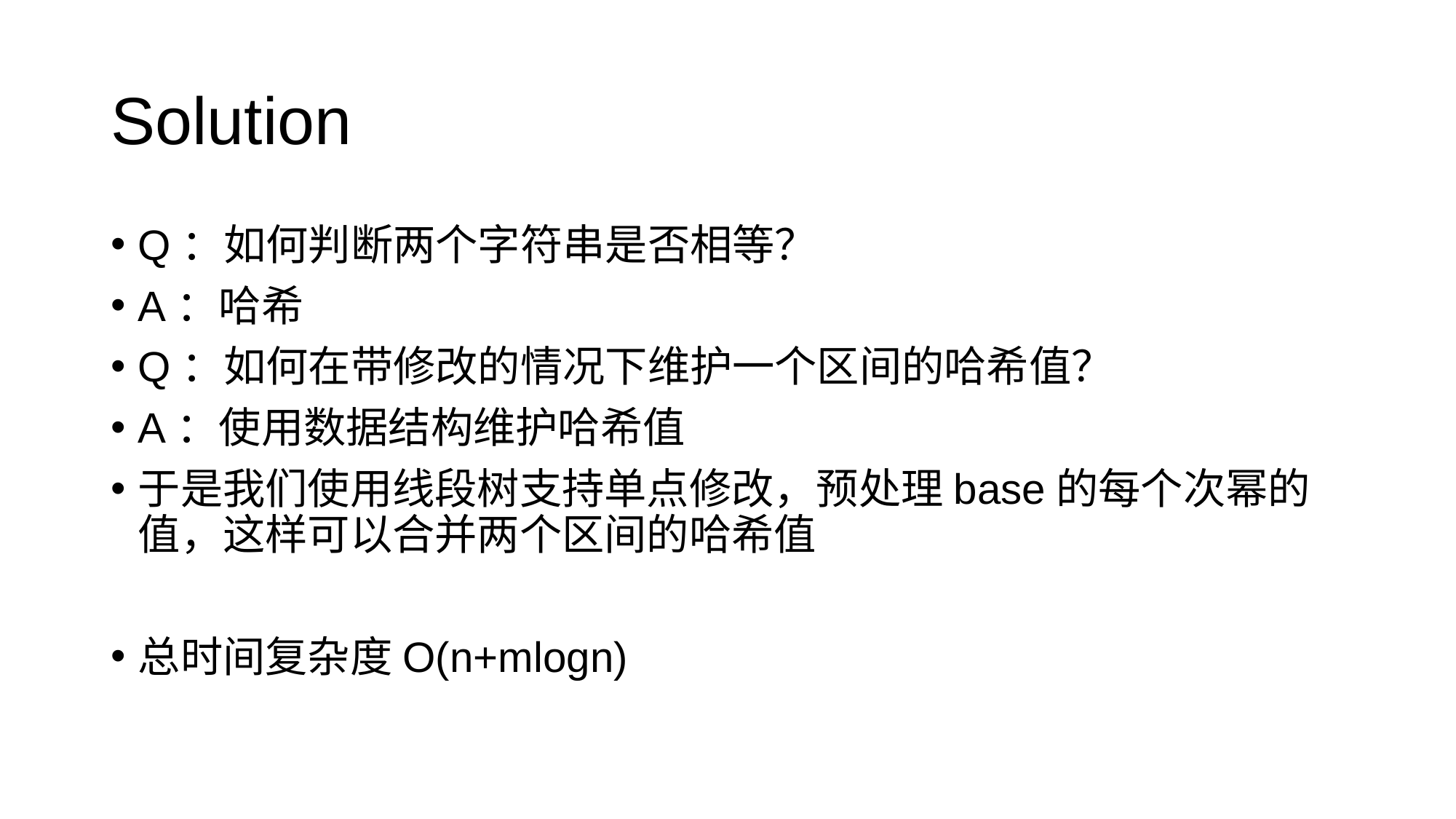

# Solution
Q：如何判断两个字符串是否相等？
A：哈希
Q：如何在带修改的情况下维护一个区间的哈希值？
A：使用数据结构维护哈希值
于是我们使用线段树支持单点修改，预处理base的每个次幂的值，这样可以合并两个区间的哈希值

总时间复杂度O(n+mlogn)